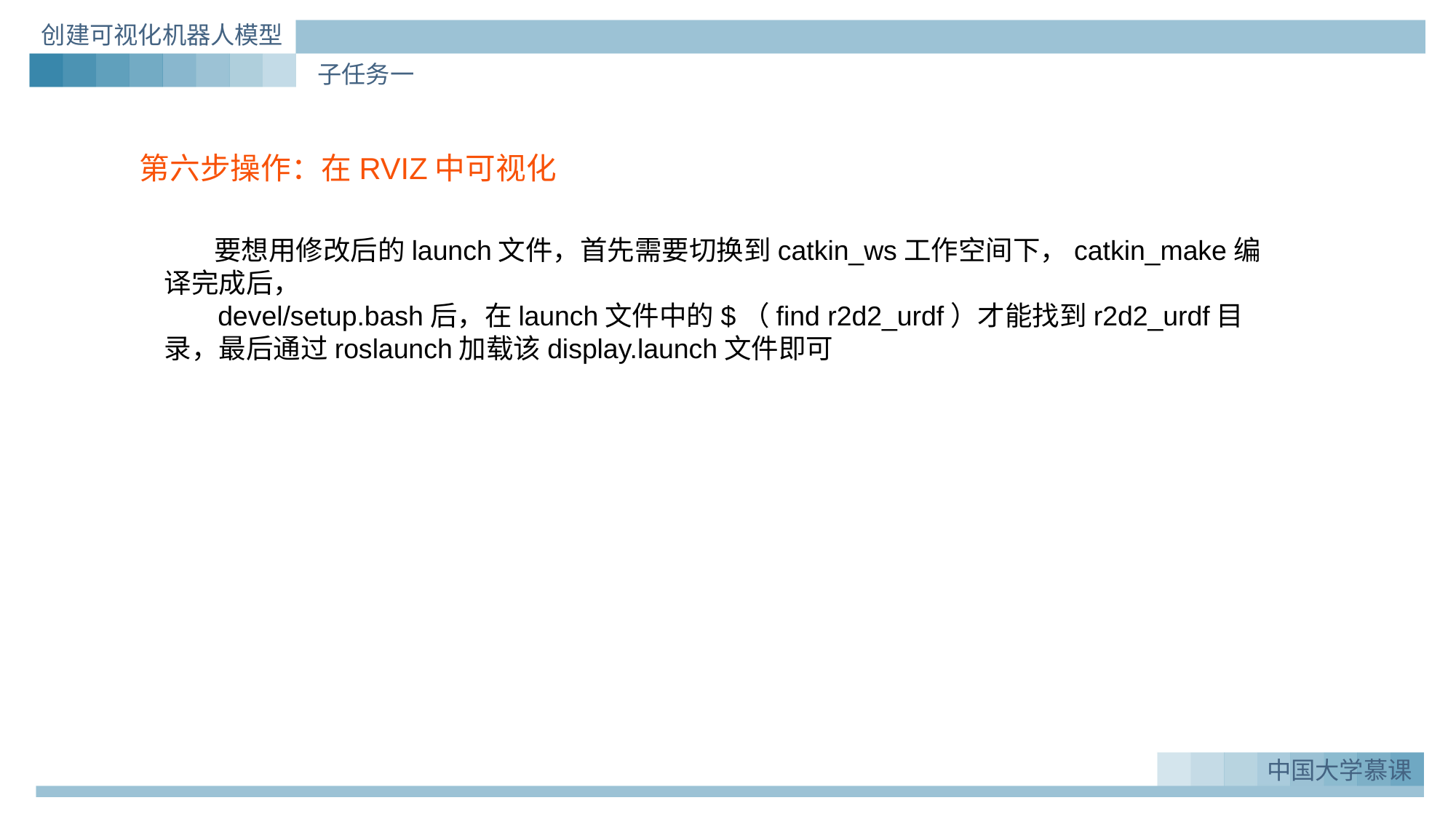

创建可视化机器人模型
子任务一
第六步操作：在RVIZ中可视化

       要想用修改后的launch文件，首先需要切换到catkin_ws工作空间下，catkin_make编译完成后，       devel/setup.bash后，在launch文件中的$（find r2d2_urdf）才能找到r2d2_urdf目录，最后通过roslaunch加载该display.launch文件即可

中国大学慕课